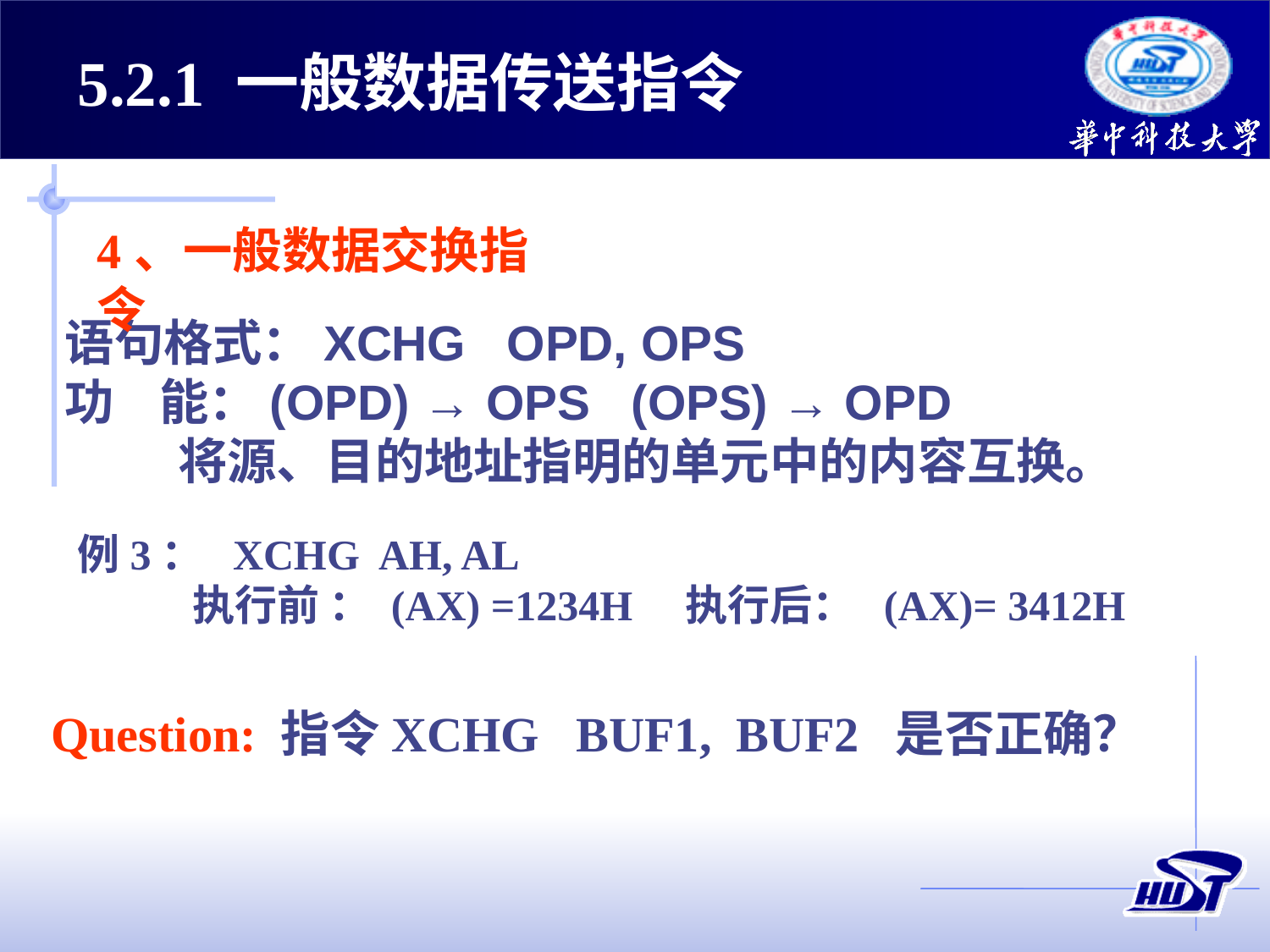

5.2.1 一般数据传送指令
4、一般数据交换指令
语句格式：XCHG   OPD, OPS
功    能：(OPD) → OPS   (OPS) → OPD
         将源、目的地址指明的单元中的内容互换。
例3：  XCHG  AH, AL
           执行前 ： (AX) =1234H    执行后：  (AX)= 3412H
Question: 指令XCHG   BUF1,  BUF2  是否正确？